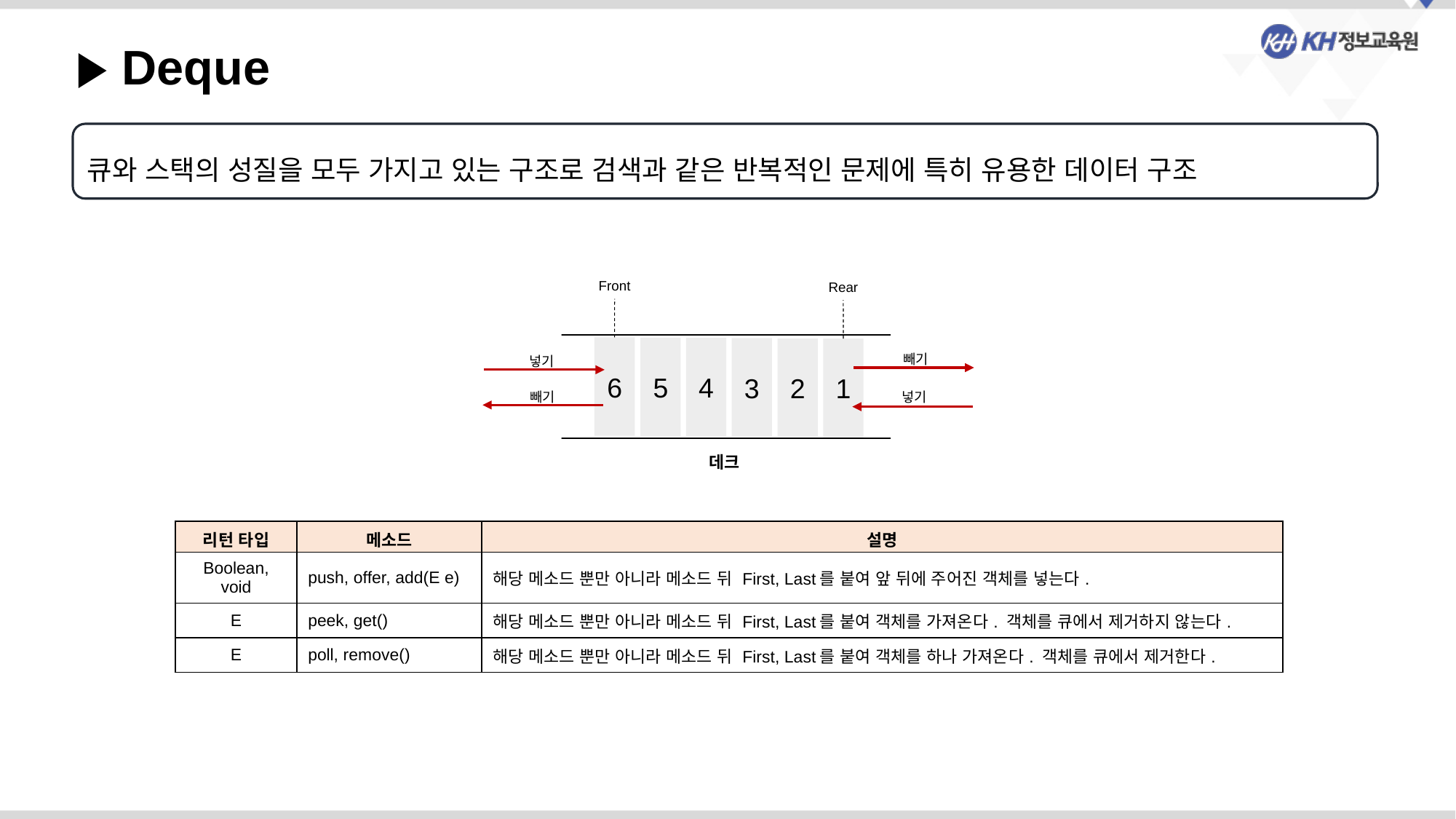

▶ Deque
큐와 스택의 성질을 모두 가지고 있는 구조로 검색과 같은 반복적인 문제에 특히 유용한 데이터 구조
Front
Rear

6
5
4
3
2
1
빼기
넣기
빼기
넣기
데크
| 리턴 타입 | 메소드 | 설명 |
| --- | --- | --- |
| Boolean, void | push, offer, add(E e) | 해당 메소드 뿐만 아니라 메소드 뒤 First, Last를 붙여 앞 뒤에 주어진 객체를 넣는다. |
| E | peek, get() | 해당 메소드 뿐만 아니라 메소드 뒤 First, Last를 붙여 객체를 가져온다. 객체를 큐에서 제거하지 않는다. |
| E | poll, remove() | 해당 메소드 뿐만 아니라 메소드 뒤 First, Last를 붙여 객체를 하나 가져온다. 객체를 큐에서 제거한다. |